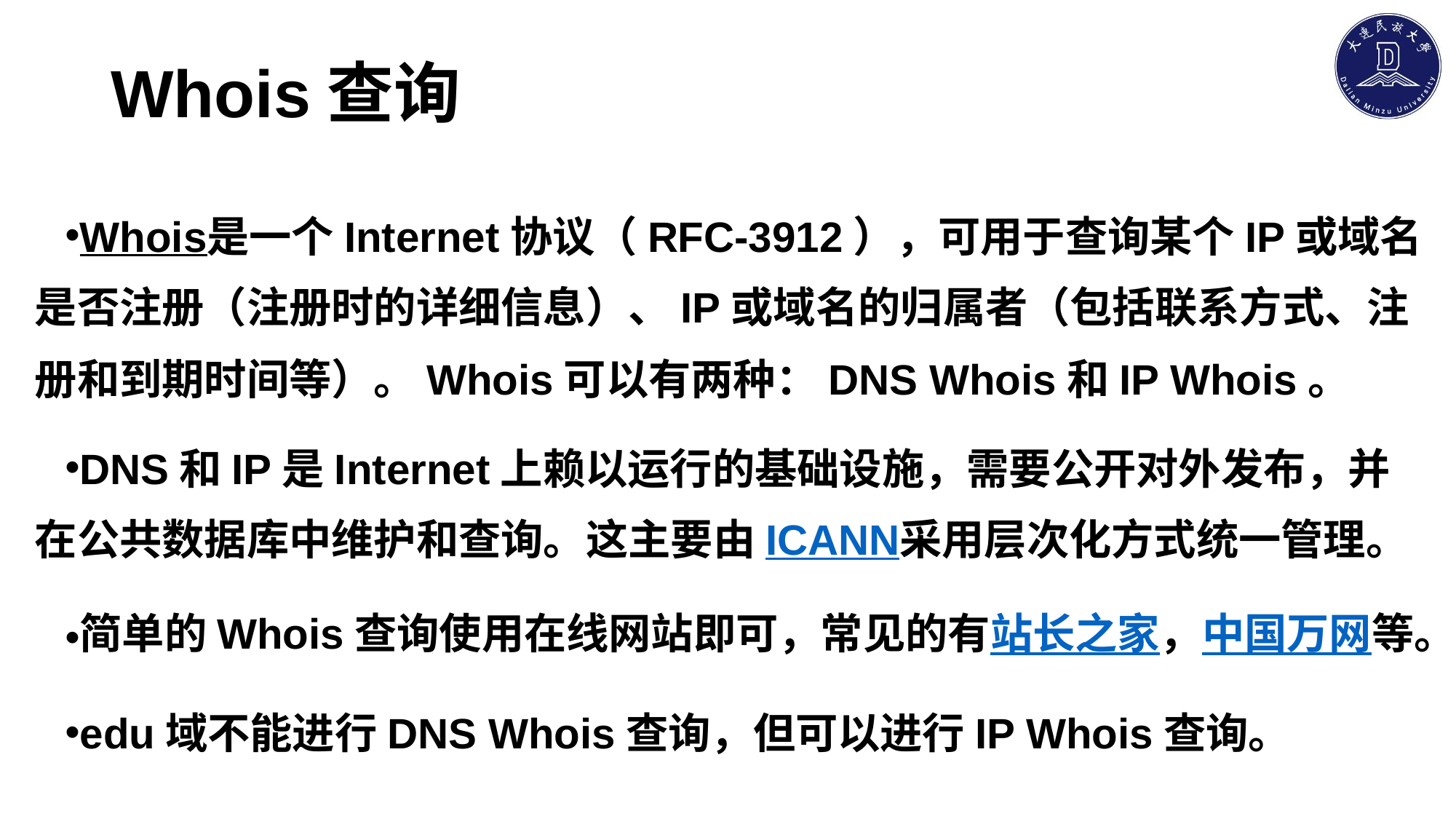

# Whois查询
Whois是一个Internet协议（RFC-3912），可用于查询某个IP或域名是否注册（注册时的详细信息）、IP或域名的归属者（包括联系方式、注册和到期时间等）。Whois可以有两种：DNS Whois和IP Whois。
DNS和IP是Internet上赖以运行的基础设施，需要公开对外发布，并在公共数据库中维护和查询。这主要由ICANN采用层次化方式统一管理。
简单的Whois查询使用在线网站即可，常见的有站长之家，中国万网等。
edu域不能进行DNS Whois查询，但可以进行IP Whois查询。